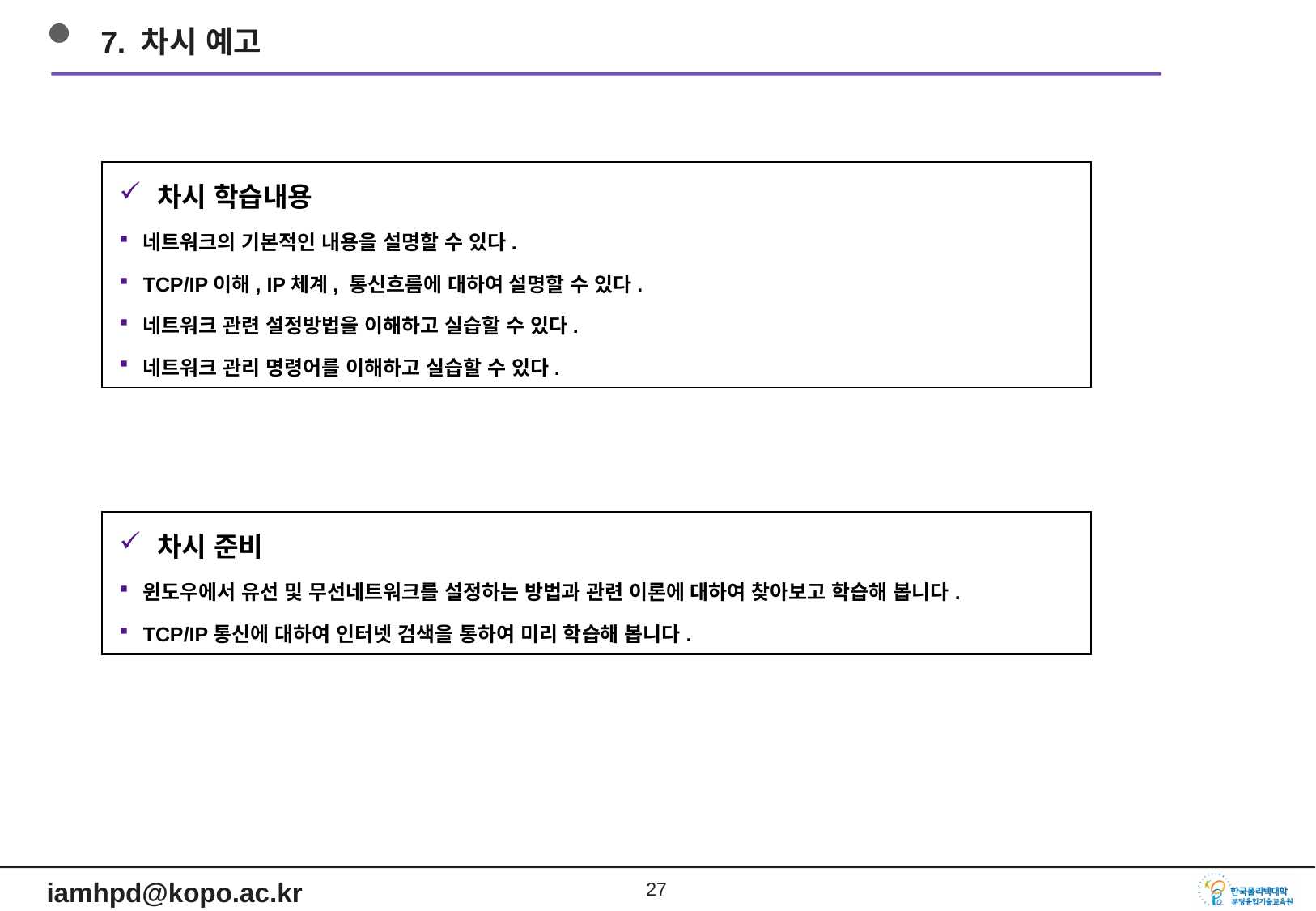

7. 차시 예고
차시 학습내용
네트워크의 기본적인 내용을 설명할 수 있다.
TCP/IP이해, IP체계, 통신흐름에 대하여 설명할 수 있다.
네트워크 관련 설정방법을 이해하고 실습할 수 있다.
네트워크 관리 명령어를 이해하고 실습할 수 있다.
차시 준비
윈도우에서 유선 및 무선네트워크를 설정하는 방법과 관련 이론에 대하여 찾아보고 학습해 봅니다.
TCP/IP통신에 대하여 인터넷 검색을 통하여 미리 학습해 봅니다.
27